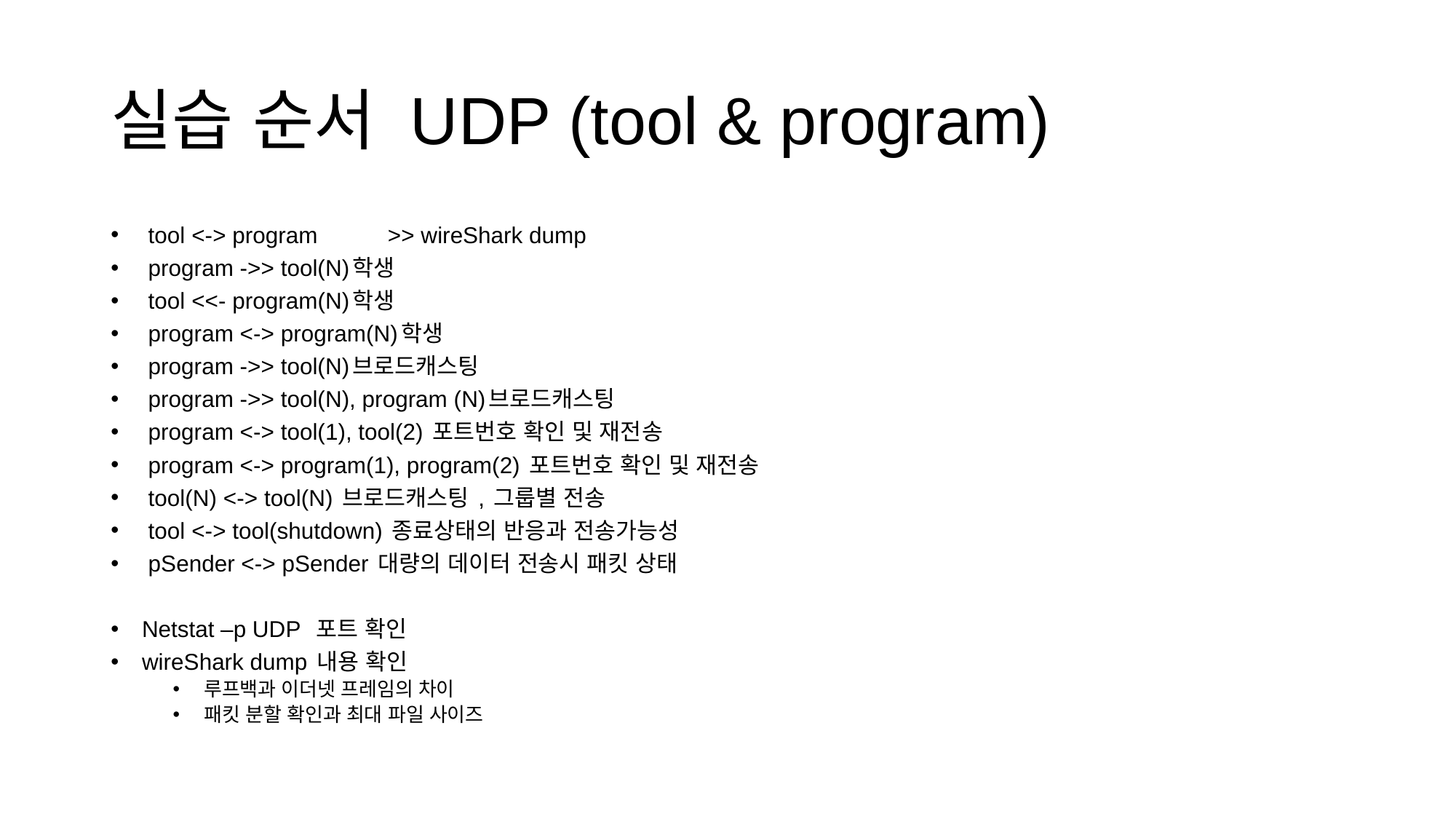

# 실습 순서 UDP (tool & program)
 tool <-> program           >> wireShark dump
 program ->> tool(N)학생
 tool <<- program(N)학생
 program <-> program(N)학생
 program ->> tool(N)브로드캐스팅
 program ->> tool(N), program (N)브로드캐스팅
 program <-> tool(1), tool(2) 포트번호 확인 및 재전송
 program <-> program(1), program(2) 포트번호 확인 및 재전송
 tool(N) <-> tool(N) 브로드캐스팅 , 그룹별 전송
 tool <-> tool(shutdown) 종료상태의 반응과 전송가능성
 pSender <-> pSender 대량의 데이터 전송시 패킷 상태

Netstat –p UDP  포트 확인
wireShark dump 내용 확인
루프백과 이더넷 프레임의 차이
패킷 분할 확인과 최대 파일 사이즈